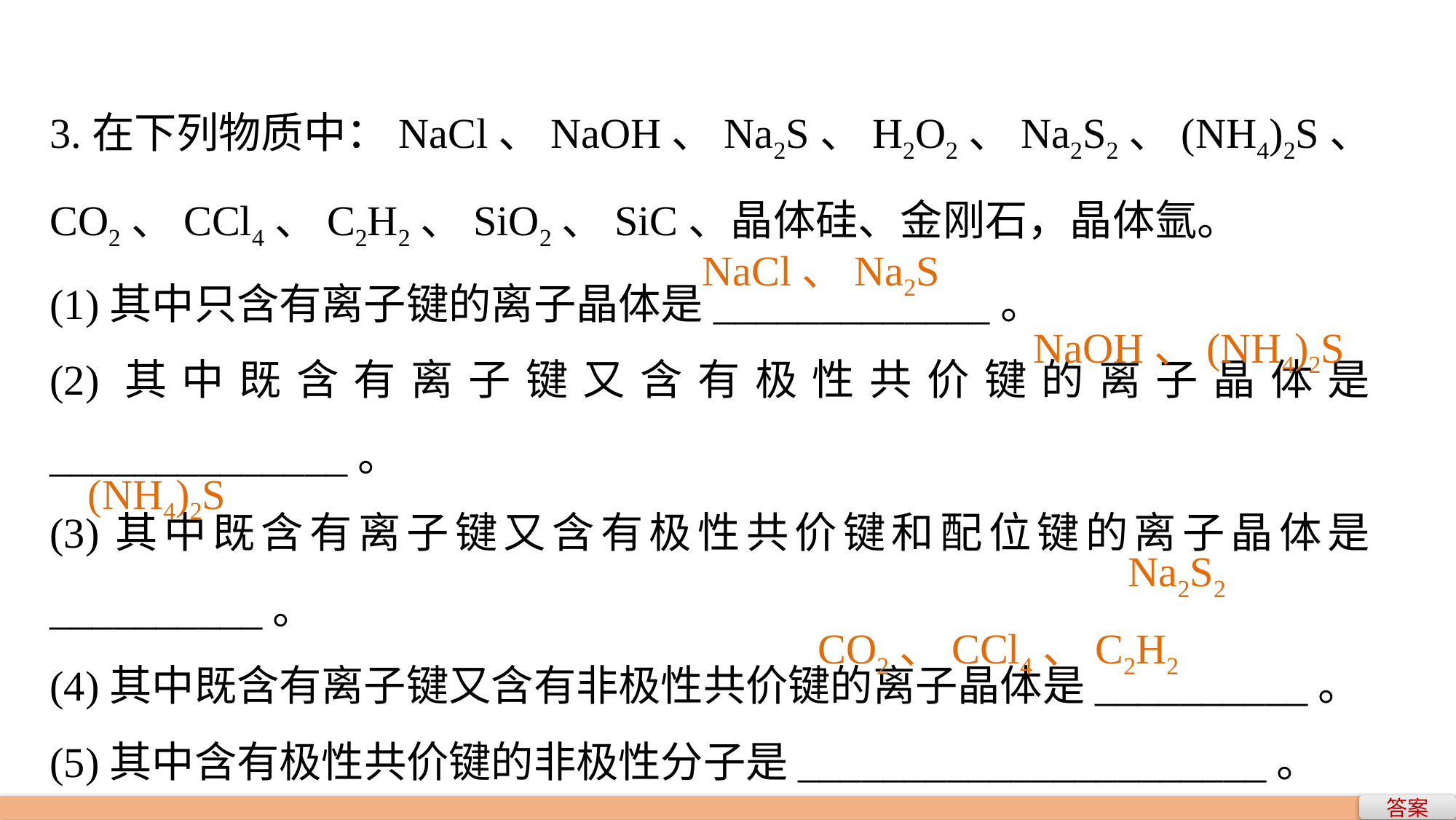

3.在下列物质中：NaCl、NaOH、Na2S、H2O2、Na2S2、(NH4)2S、CO2、CCl4、C2H2、SiO2、SiC、晶体硅、金刚石，晶体氩。
(1)其中只含有离子键的离子晶体是_____________。
(2)其中既含有离子键又含有极性共价键的离子晶体是______________。
(3)其中既含有离子键又含有极性共价键和配位键的离子晶体是__________。
(4)其中既含有离子键又含有非极性共价键的离子晶体是__________。
(5)其中含有极性共价键的非极性分子是______________________。
NaCl、Na2S
NaOH、(NH4)2S
(NH4)2S
Na2S2
CO2、CCl4、C2H2
答案